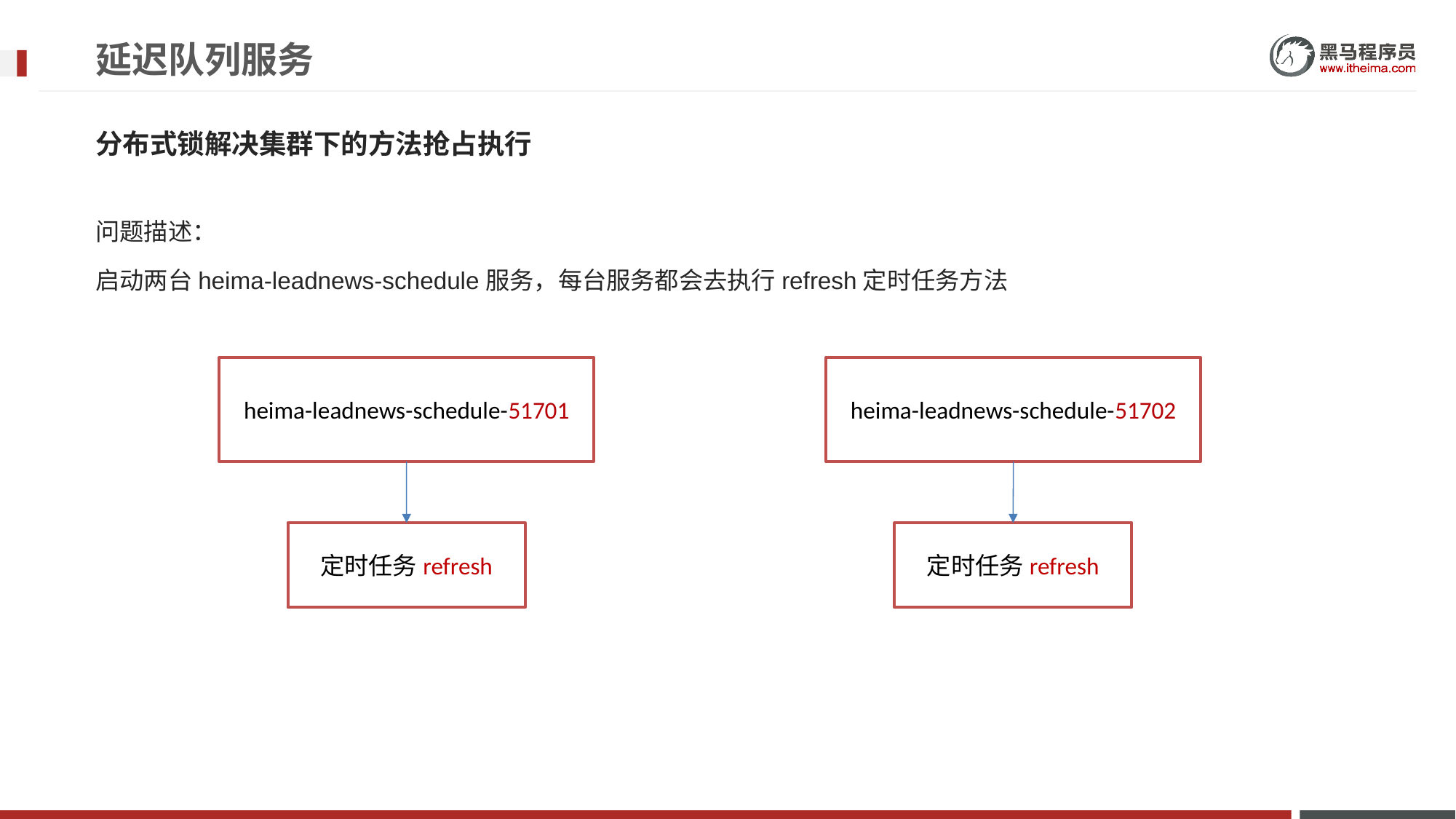

# 延迟队列服务
分布式锁解决集群下的方法抢占执行
问题描述：
启动两台heima-leadnews-schedule服务，每台服务都会去执行refresh定时任务方法
heima-leadnews-schedule-51701
heima-leadnews-schedule-51702
定时任务refresh
定时任务refresh